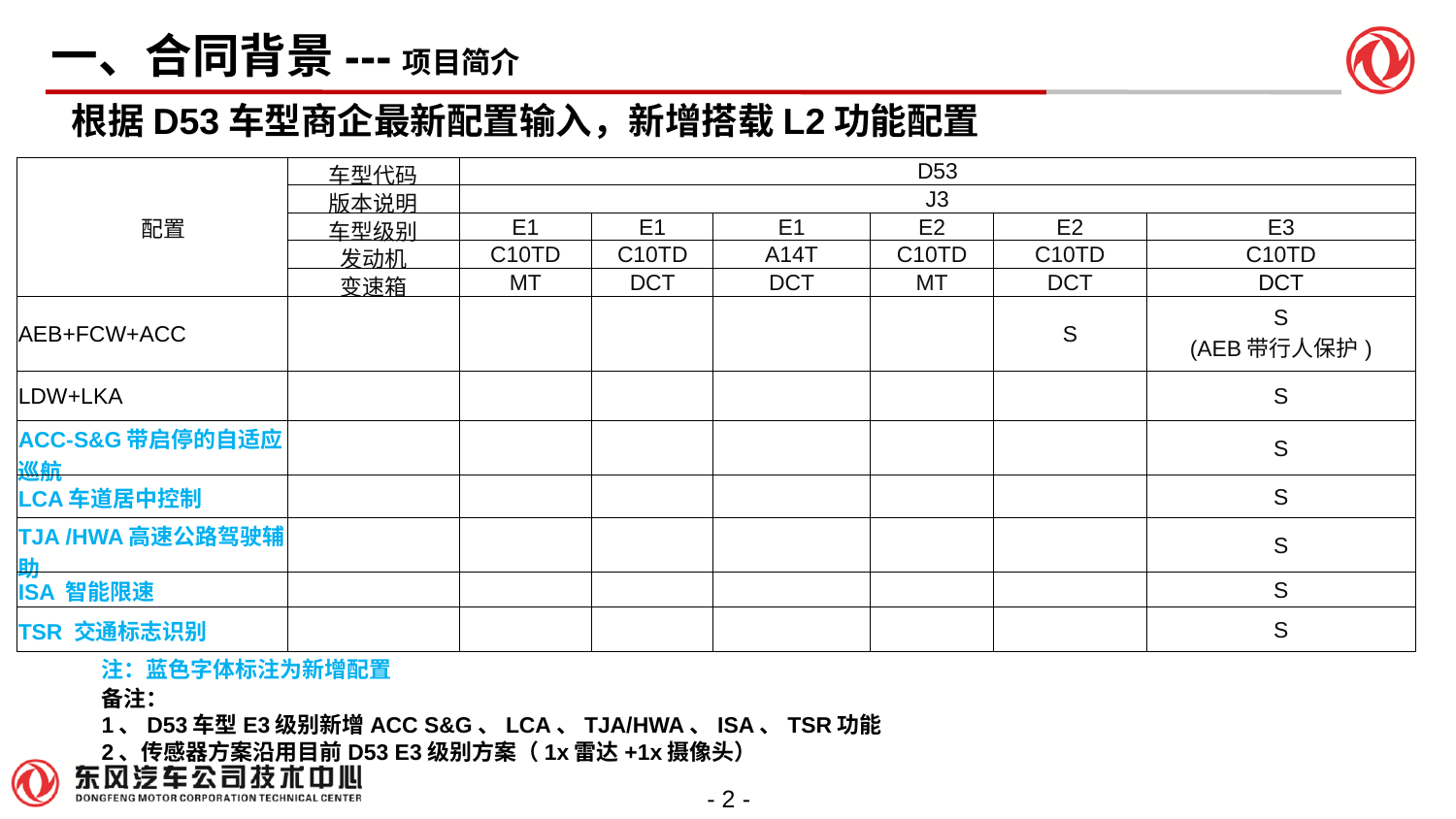

# 一、合同背景---项目简介
根据D53车型商企最新配置输入，新增搭载L2功能配置
| 配置 | 车型代码 | D53 |  |  |  |  |  |
| --- | --- | --- | --- | --- | --- | --- | --- |
|  | 版本说明 | J3 |  |  |  |  |  |
|  | 车型级别 | E1 | E1 | E1 | E2 | E2 | E3 |
|  | 发动机 | C10TD | C10TD | A14T | C10TD | C10TD | C10TD |
|  | 变速箱 | MT | DCT | DCT | MT | DCT | DCT |
| AEB+FCW+ACC |  |  |  |  |  | S | S (AEB带行人保护) |
| LDW+LKA |  |  |  |  |  |  | S |
| ACC-S&G带启停的自适应巡航 |  |  |  |  |  |  | S |
| LCA车道居中控制 |  |  |  |  |  |  | S |
| TJA /HWA高速公路驾驶辅助 |  |  |  |  |  |  | S |
| ISA 智能限速 |  |  |  |  |  |  | S |
| TSR 交通标志识别 |  |  |  |  |  |  | S |
注：蓝色字体标注为新增配置
备注：
1、D53车型E3级别新增ACC S&G、LCA、TJA/HWA、ISA、TSR功能
2、传感器方案沿用目前D53 E3级别方案（1x雷达+1x摄像头）